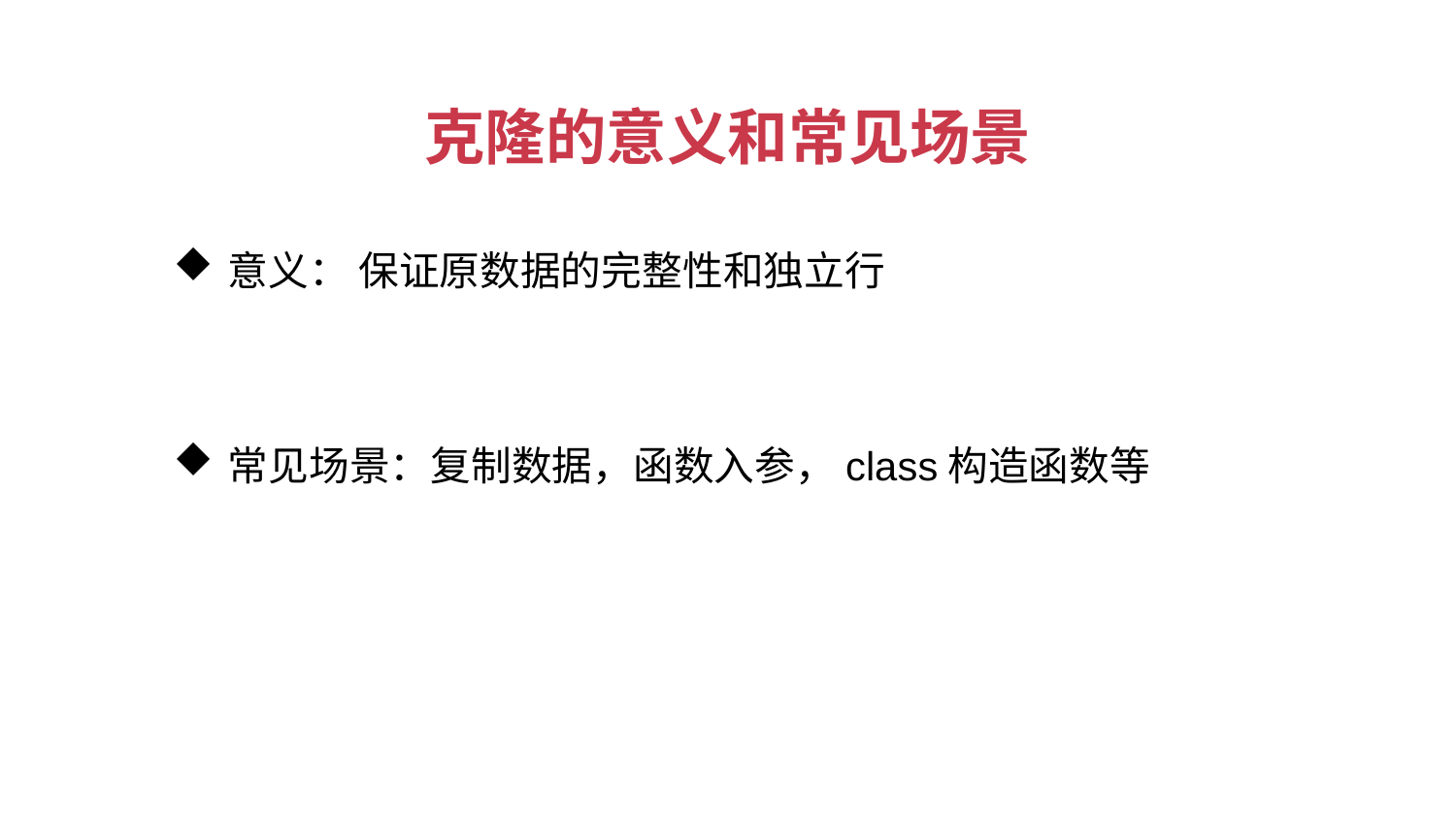

克隆的意义和常见场景
意义： 保证原数据的完整性和独立行
常见场景：复制数据，函数入参，class构造函数等